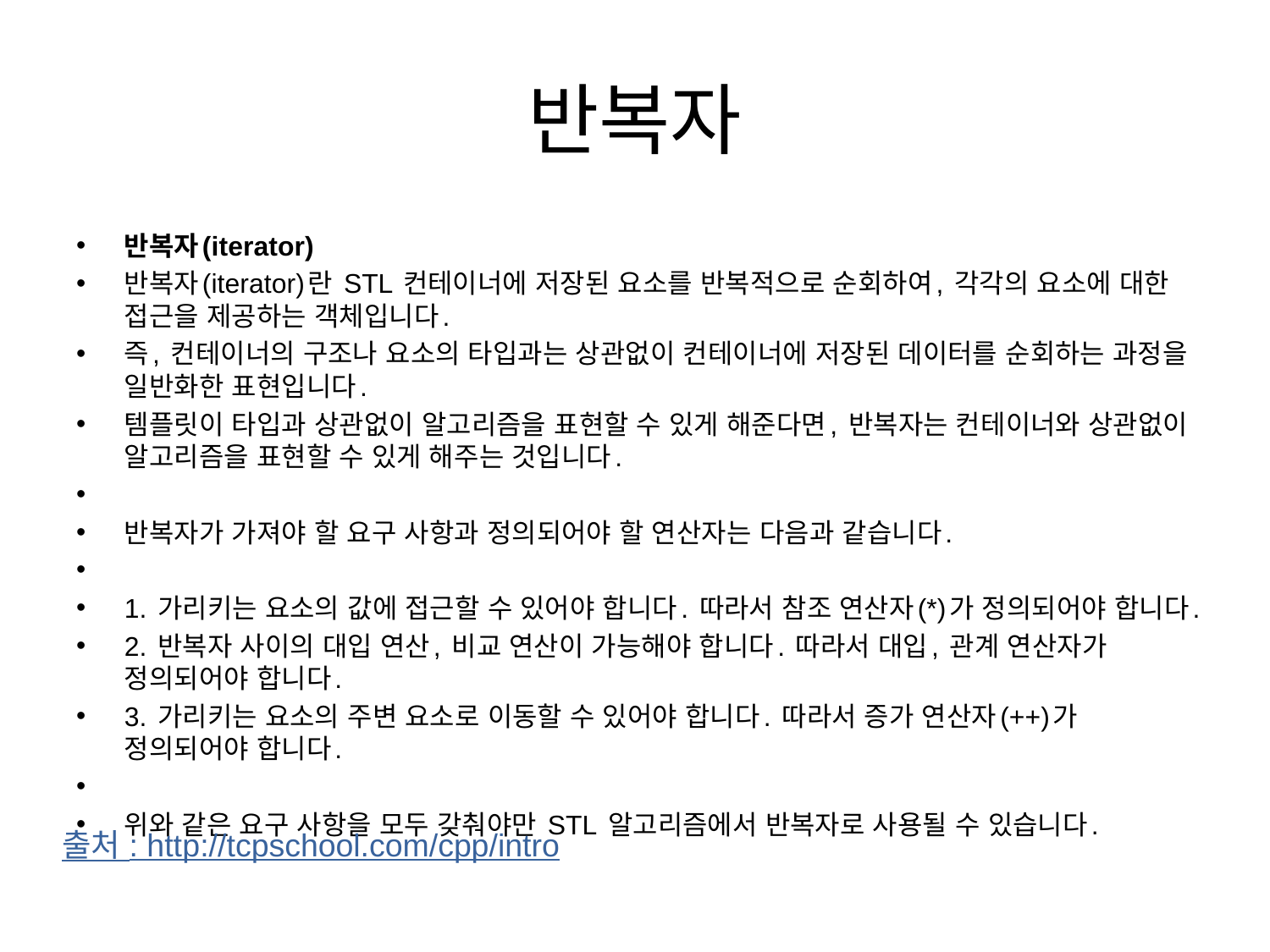

# 반복자
반복자(iterator)
반복자(iterator)란 STL 컨테이너에 저장된 요소를 반복적으로 순회하여, 각각의 요소에 대한 접근을 제공하는 객체입니다.
즉, 컨테이너의 구조나 요소의 타입과는 상관없이 컨테이너에 저장된 데이터를 순회하는 과정을 일반화한 표현입니다.
템플릿이 타입과 상관없이 알고리즘을 표현할 수 있게 해준다면, 반복자는 컨테이너와 상관없이 알고리즘을 표현할 수 있게 해주는 것입니다.

반복자가 가져야 할 요구 사항과 정의되어야 할 연산자는 다음과 같습니다.

1. 가리키는 요소의 값에 접근할 수 있어야 합니다. 따라서 참조 연산자(*)가 정의되어야 합니다.
2. 반복자 사이의 대입 연산, 비교 연산이 가능해야 합니다. 따라서 대입, 관계 연산자가 정의되어야 합니다.
3. 가리키는 요소의 주변 요소로 이동할 수 있어야 합니다. 따라서 증가 연산자(++)가 정의되어야 합니다.

위와 같은 요구 사항을 모두 갖춰야만 STL 알고리즘에서 반복자로 사용될 수 있습니다.

출처 : http://tcpschool.com/cpp/intro